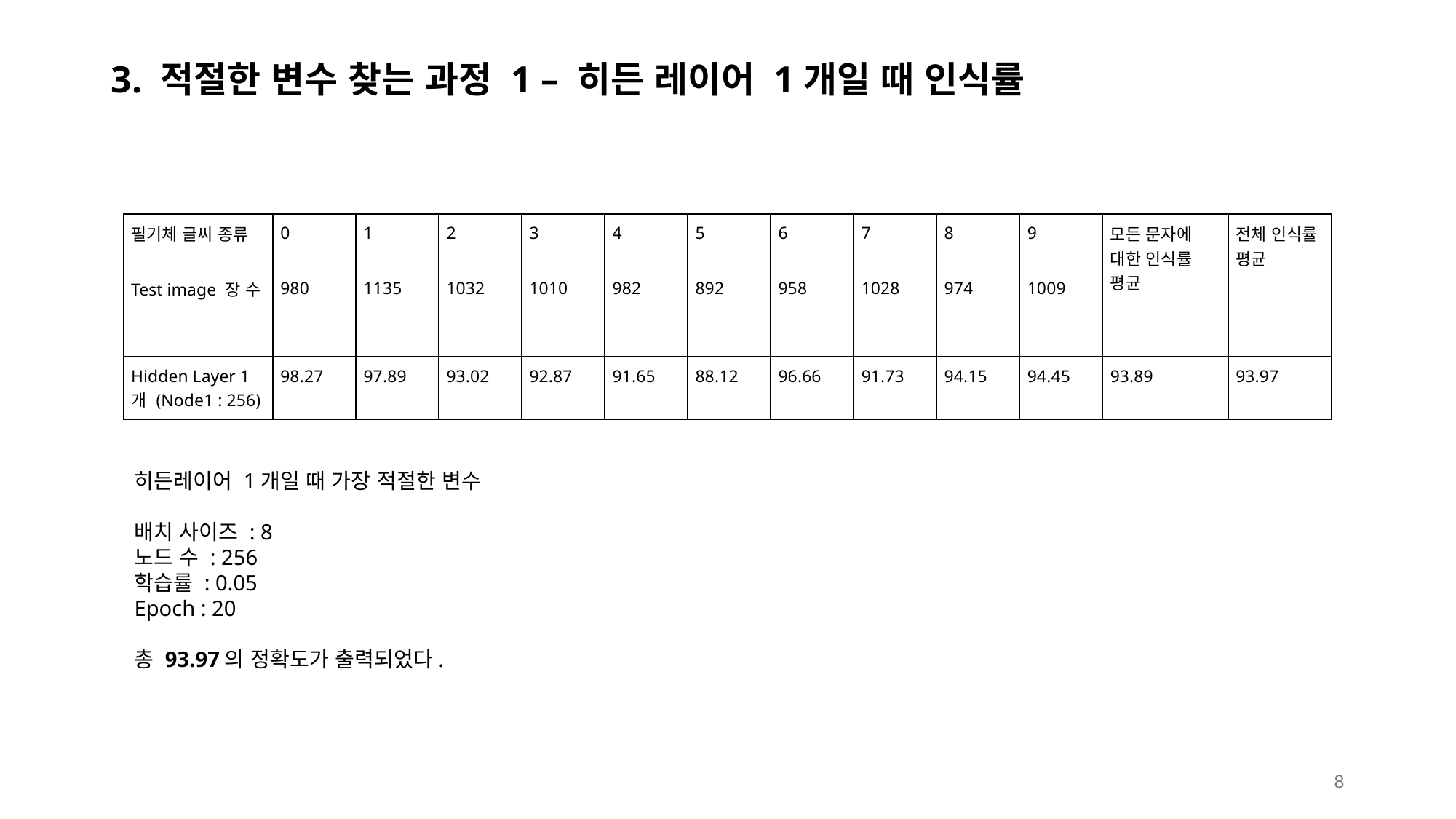

# 3. 적절한 변수 찾는 과정 1 – 히든 레이어 1개일 때 인식률
| 필기체 글씨 종류 | 0 | 1 | 2 | 3 | 4 | 5 | 6 | 7 | 8 | 9 | 모든 문자에 대한 인식률 평균 | 전체 인식률 평균 |
| --- | --- | --- | --- | --- | --- | --- | --- | --- | --- | --- | --- | --- |
| Test image 장 수 | 980 | 1135 | 1032 | 1010 | 982 | 892 | 958 | 1028 | 974 | 1009 |  |  |
| Hidden Layer 1 개 (Node1 : 256) | 98.27 | 97.89 | 93.02 | 92.87 | 91.65 | 88.12 | 96.66 | 91.73 | 94.15 | 94.45 | 93.89 | 93.97 |
히든레이어 1개일 때 가장 적절한 변수

배치 사이즈 : 8
노드 수 : 256
학습률 : 0.05
Epoch : 20

총 93.97의 정확도가 출력되었다.
8